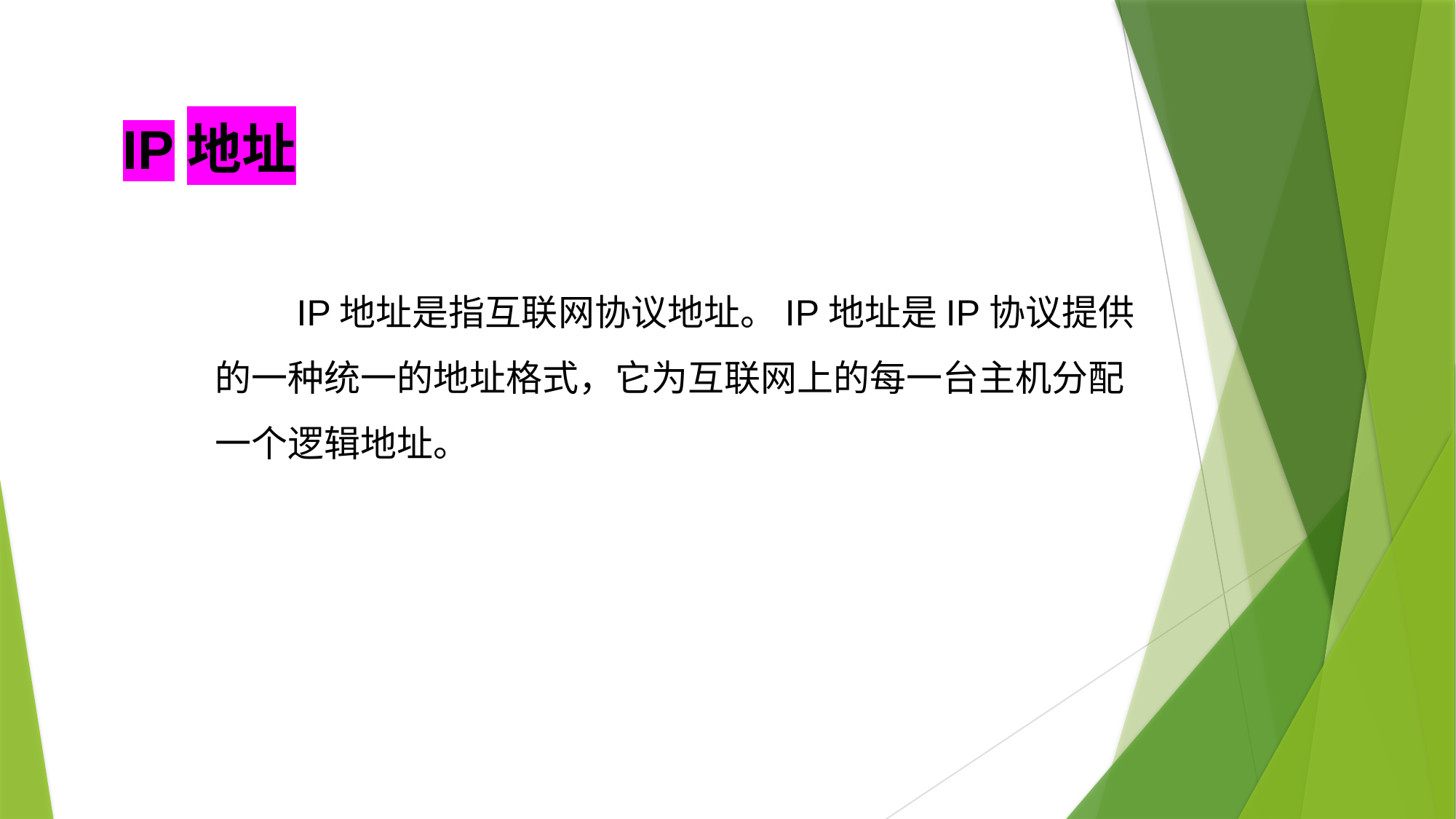

IP地址
　　IP地址是指互联网协议地址。IP地址是IP协议提供的一种统一的地址格式，它为互联网上的每一台主机分配一个逻辑地址。